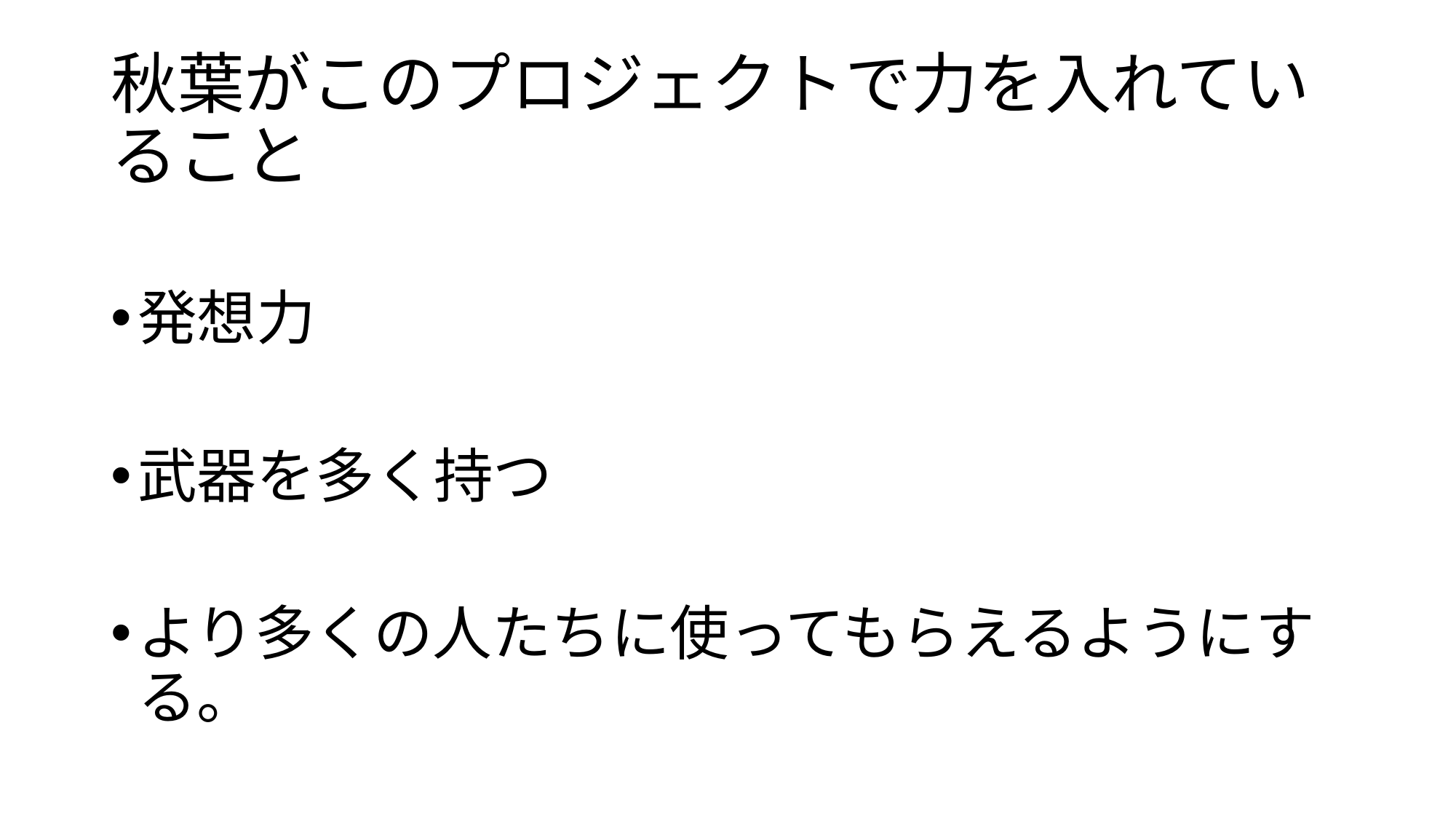

# 秋葉がこのプロジェクトで力を入れていること

発想力

武器を多く持つ

より多くの人たちに使ってもらえるようにする。